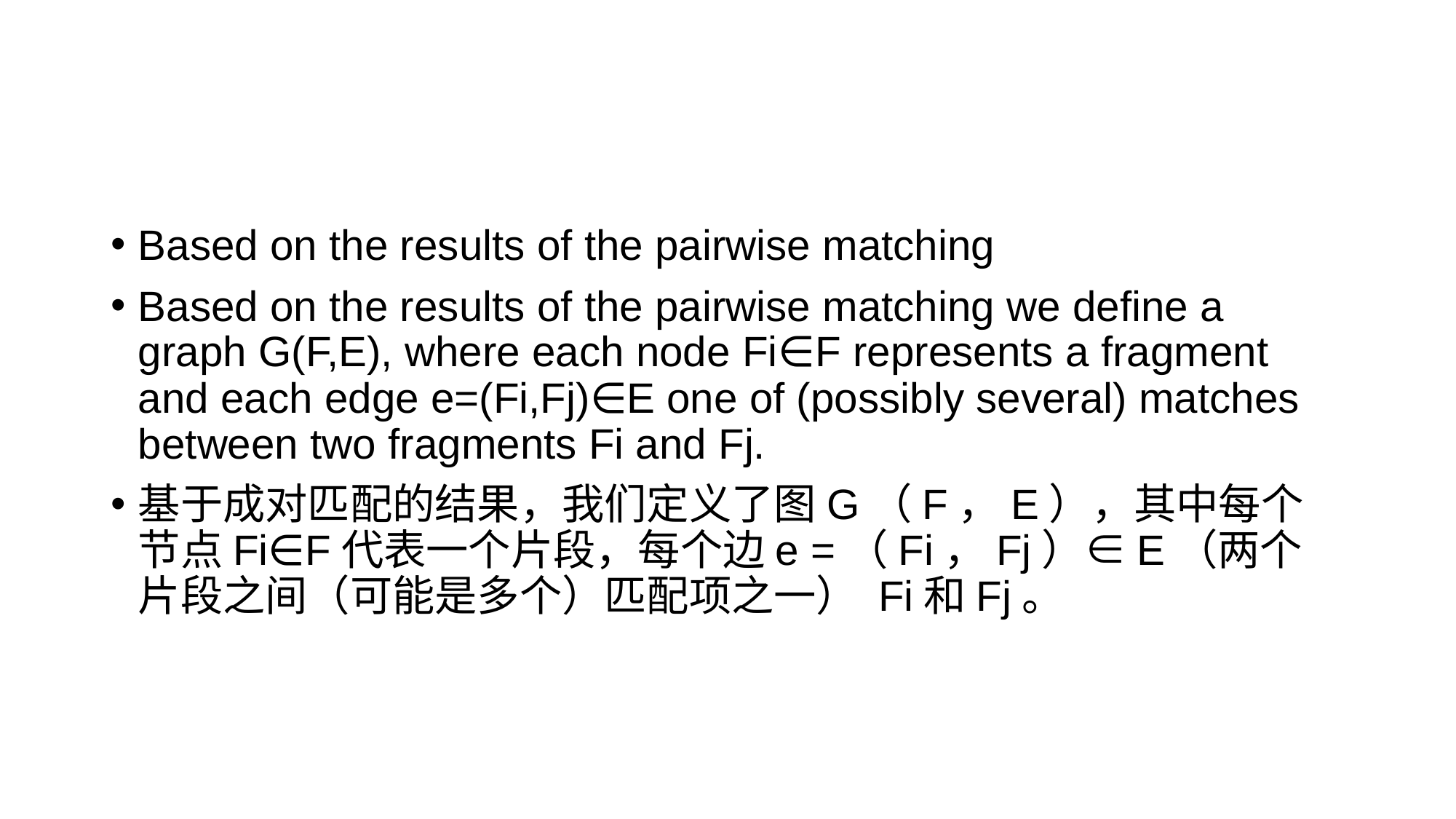

#
Based on the results of the pairwise matching
Based on the results of the pairwise matching we define a graph G(F,E), where each node Fi∈F represents a fragment and each edge e=(Fi,Fj)∈E one of (possibly several) matches between two fragments Fi and Fj.
基于成对匹配的结果，我们定义了图G（F，E），其中每个节点Fi∈F代表一个片段，每个边e =（Fi，Fj）∈E（两个片段之间（可能是多个）匹配项之一） Fi和Fj。